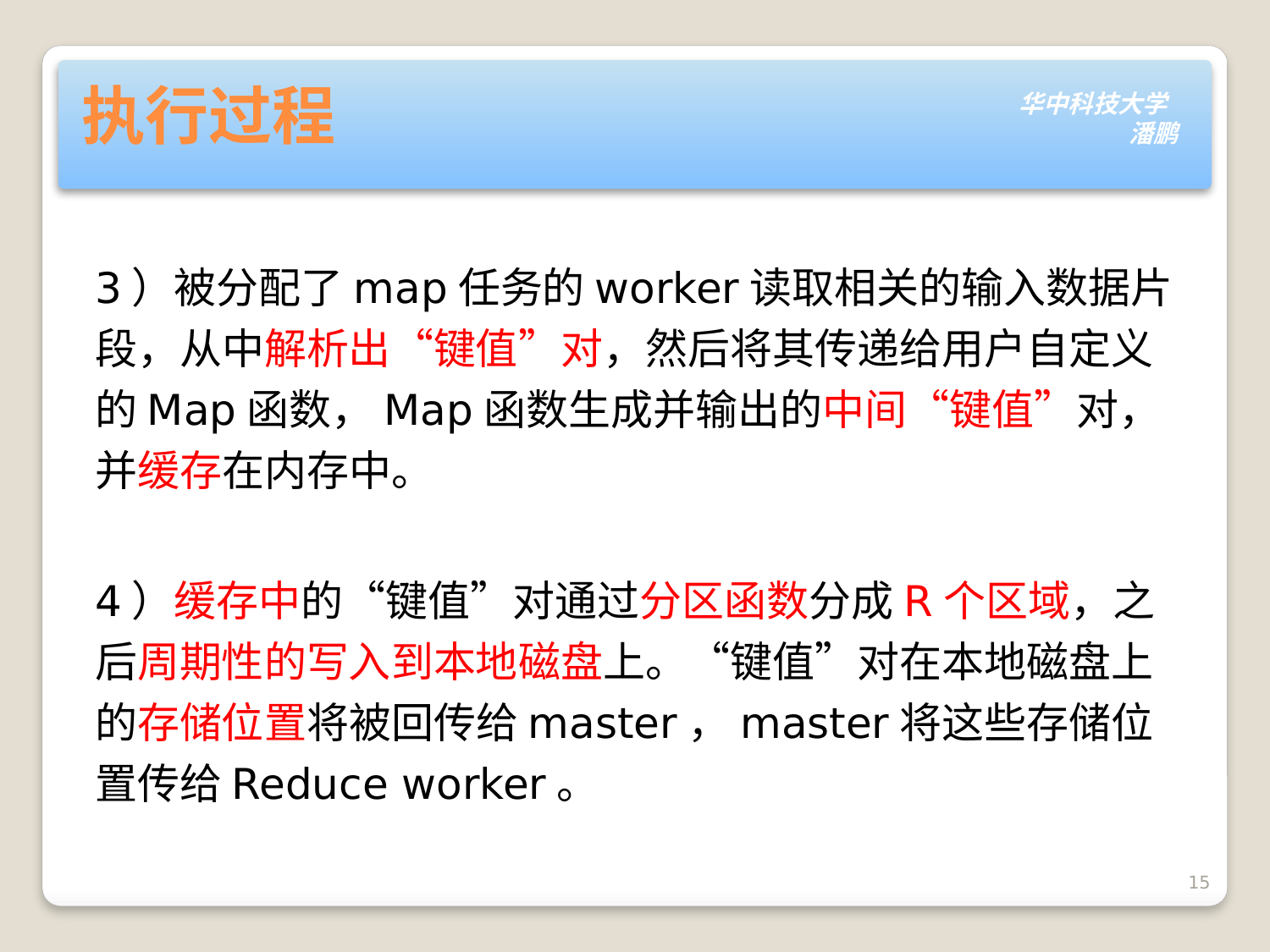

# 执行过程
3）被分配了map任务的worker读取相关的输入数据片段，从中解析出“键值”对，然后将其传递给用户自定义的Map函数，Map函数生成并输出的中间“键值”对，并缓存在内存中。

4）缓存中的“键值”对通过分区函数分成R个区域，之后周期性的写入到本地磁盘上。“键值”对在本地磁盘上的存储位置将被回传给master，master将这些存储位置传给Reduce worker。
15